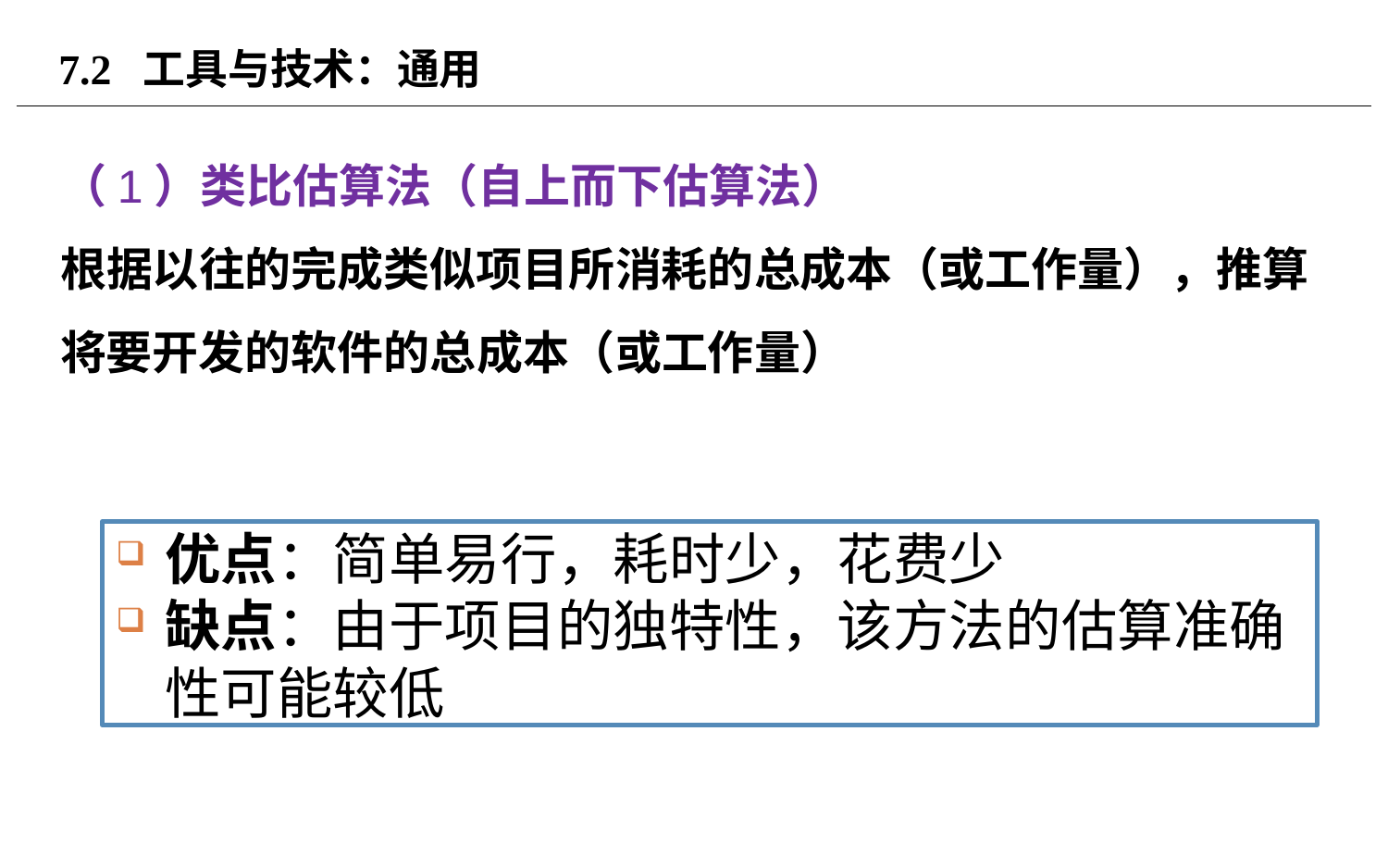

# 7.2  工具与技术：通用
（1）类比估算法（自上而下估算法）
根据以往的完成类似项目所消耗的总成本（或工作量），推算将要开发的软件的总成本（或工作量）

优点：简单易行，耗时少，花费少
缺点：由于项目的独特性，该方法的估算准确性可能较低